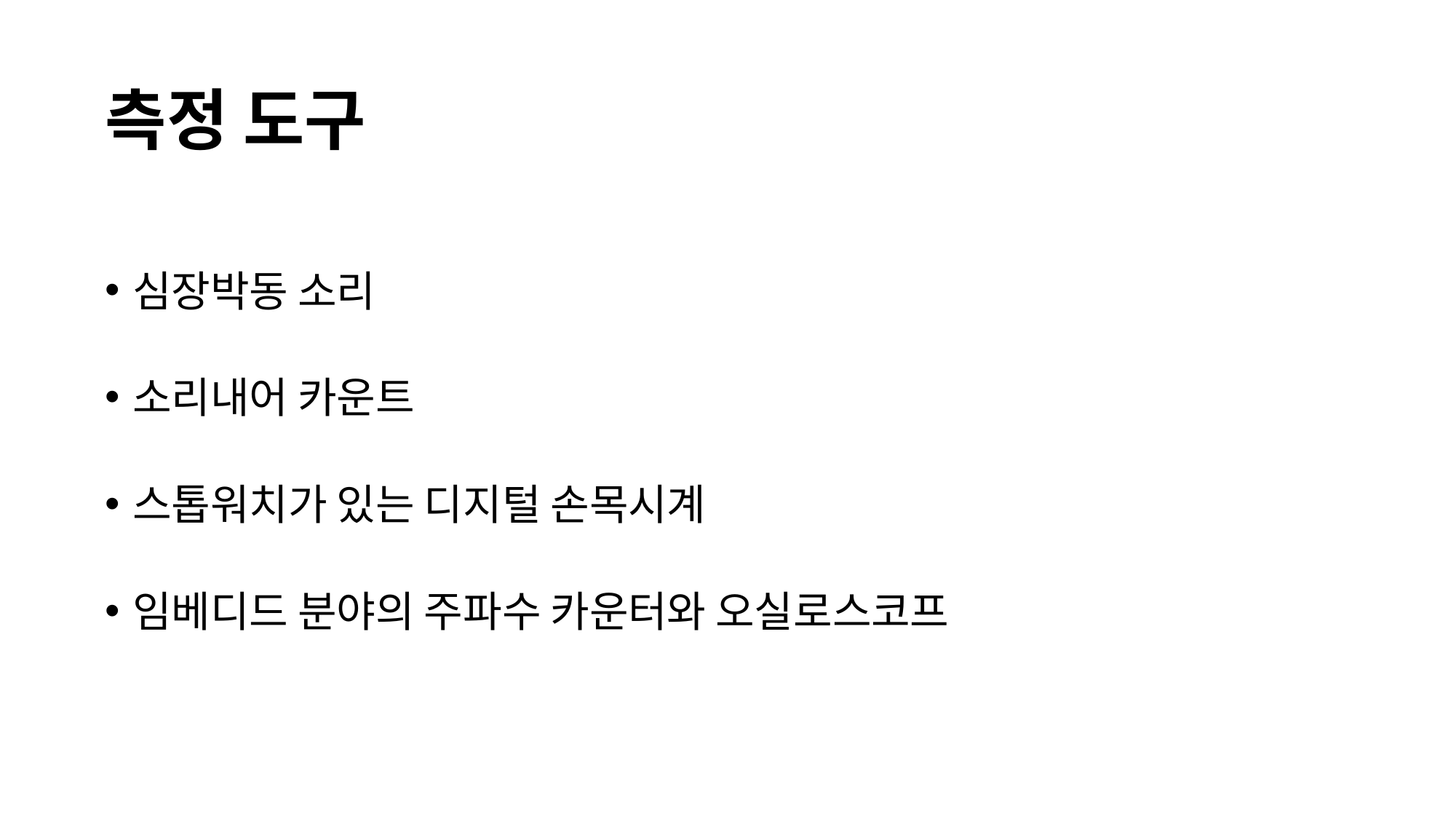

# 측정 도구
심장박동 소리
소리내어 카운트
스톱워치가 있는 디지털 손목시계
임베디드 분야의 주파수 카운터와 오실로스코프